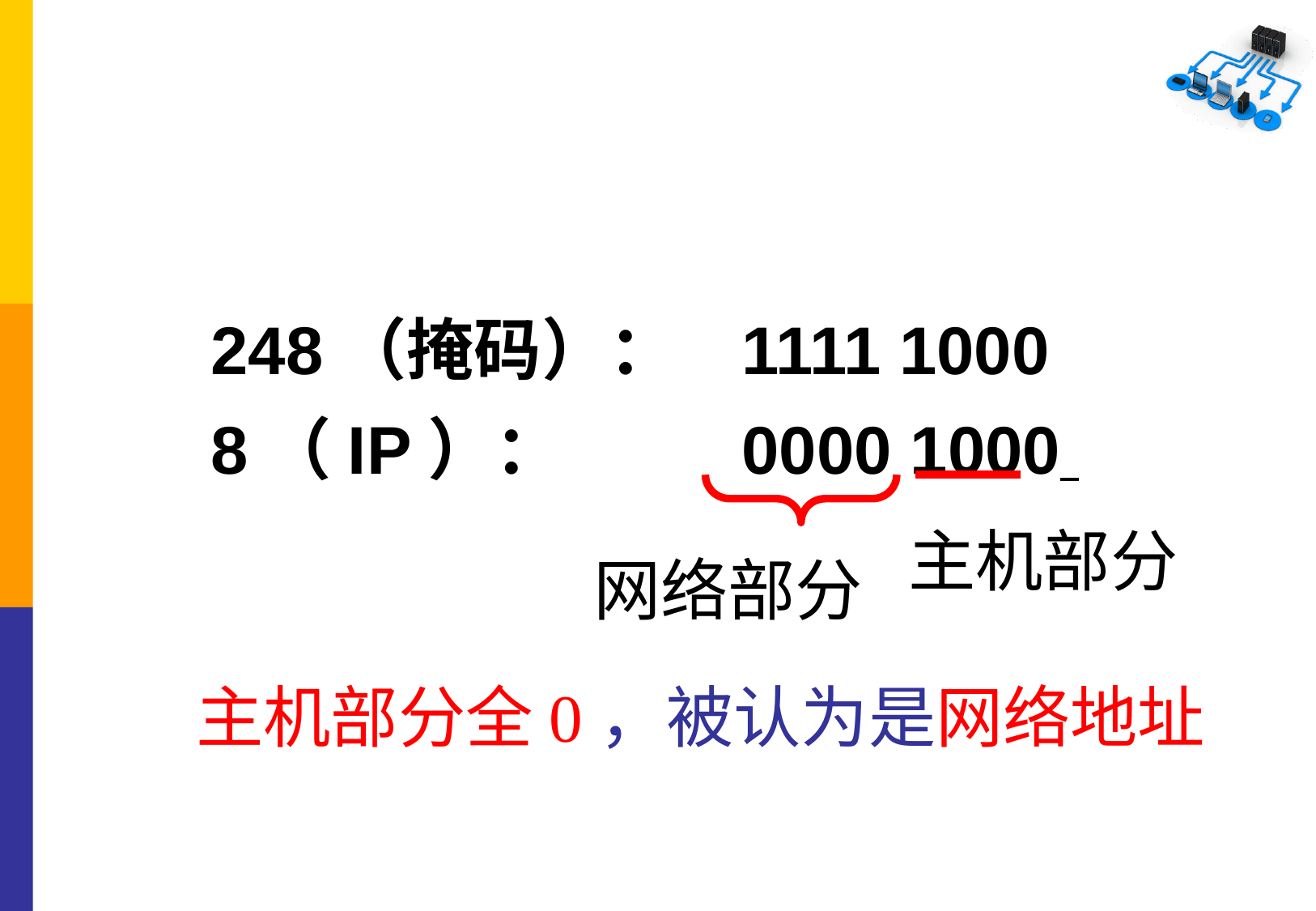

248（掩码）：	1111 1000
8（IP）：		0000 1000

主机部分
网络部分
主机部分全0，被认为是网络地址